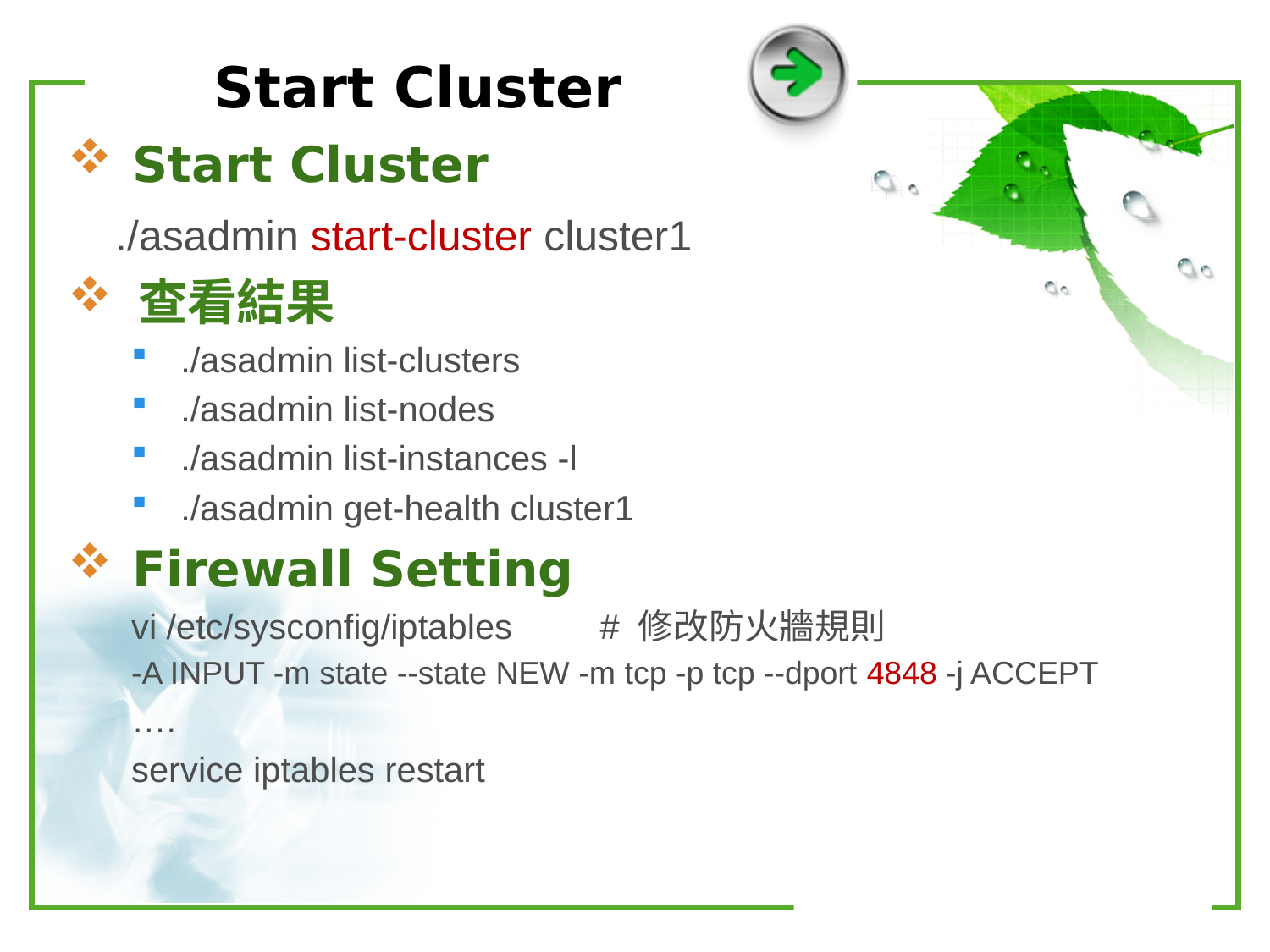

# Start Cluster
 Start Cluster
	./asadmin start-cluster cluster1
 查看結果
 ./asadmin list-clusters
 ./asadmin list-nodes
 ./asadmin list-instances -l
 ./asadmin get-health cluster1
 Firewall Setting
vi /etc/sysconfig/iptables         # 修改防火牆規則
-A INPUT -m state --state NEW -m tcp -p tcp --dport 4848 -j ACCEPT
….
service iptables restart